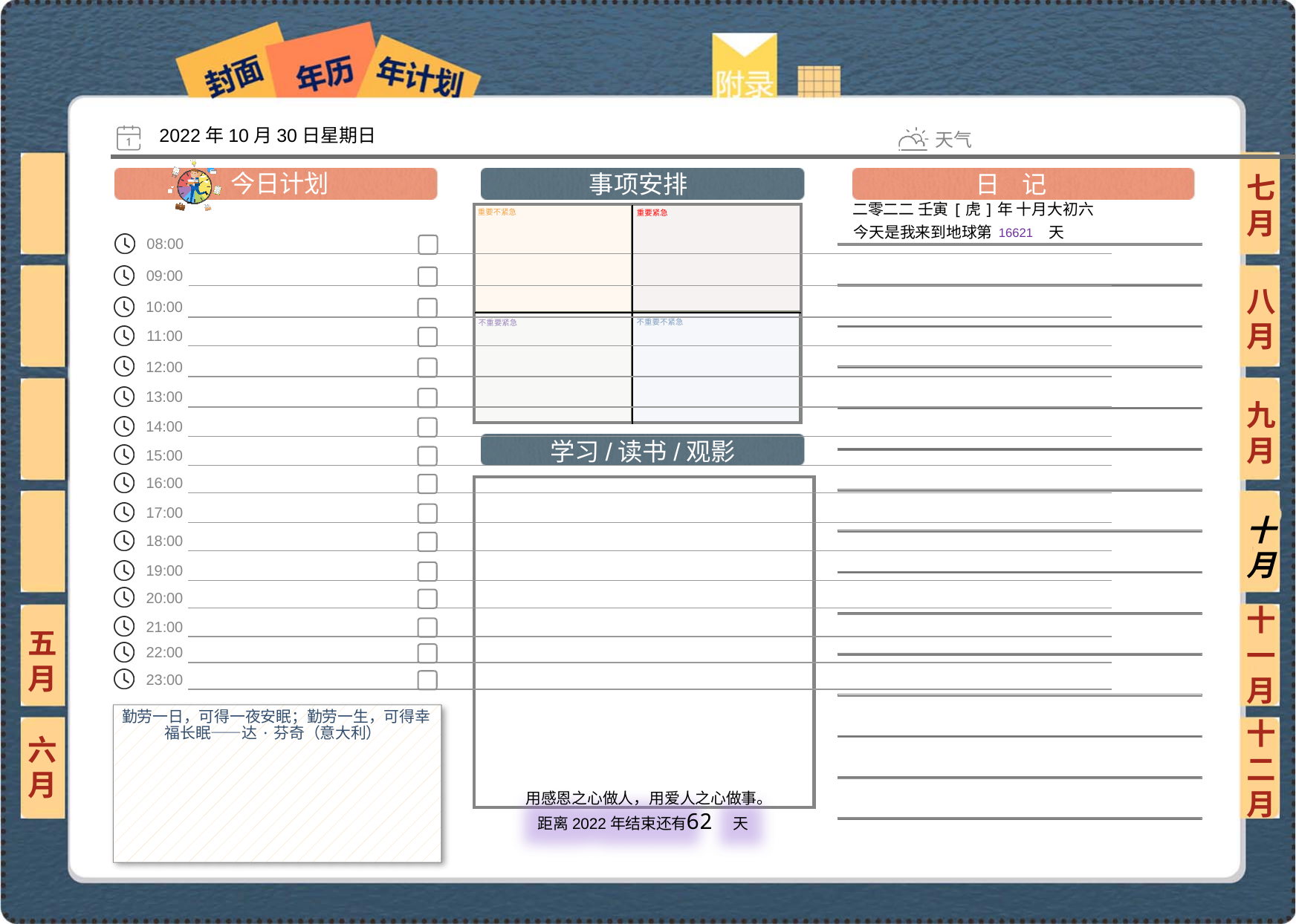

2022年10月30日星期日
七月
二零二二 壬寅[虎]年 十月大初六
16621
八月
九月
十月
十一月
五月
勤劳一日，可得一夜安眠；勤劳一生，可得幸福长眠——达·芬奇（意大利）

六月
十二月
62
 用感恩之心做人，用爱人之心做事。